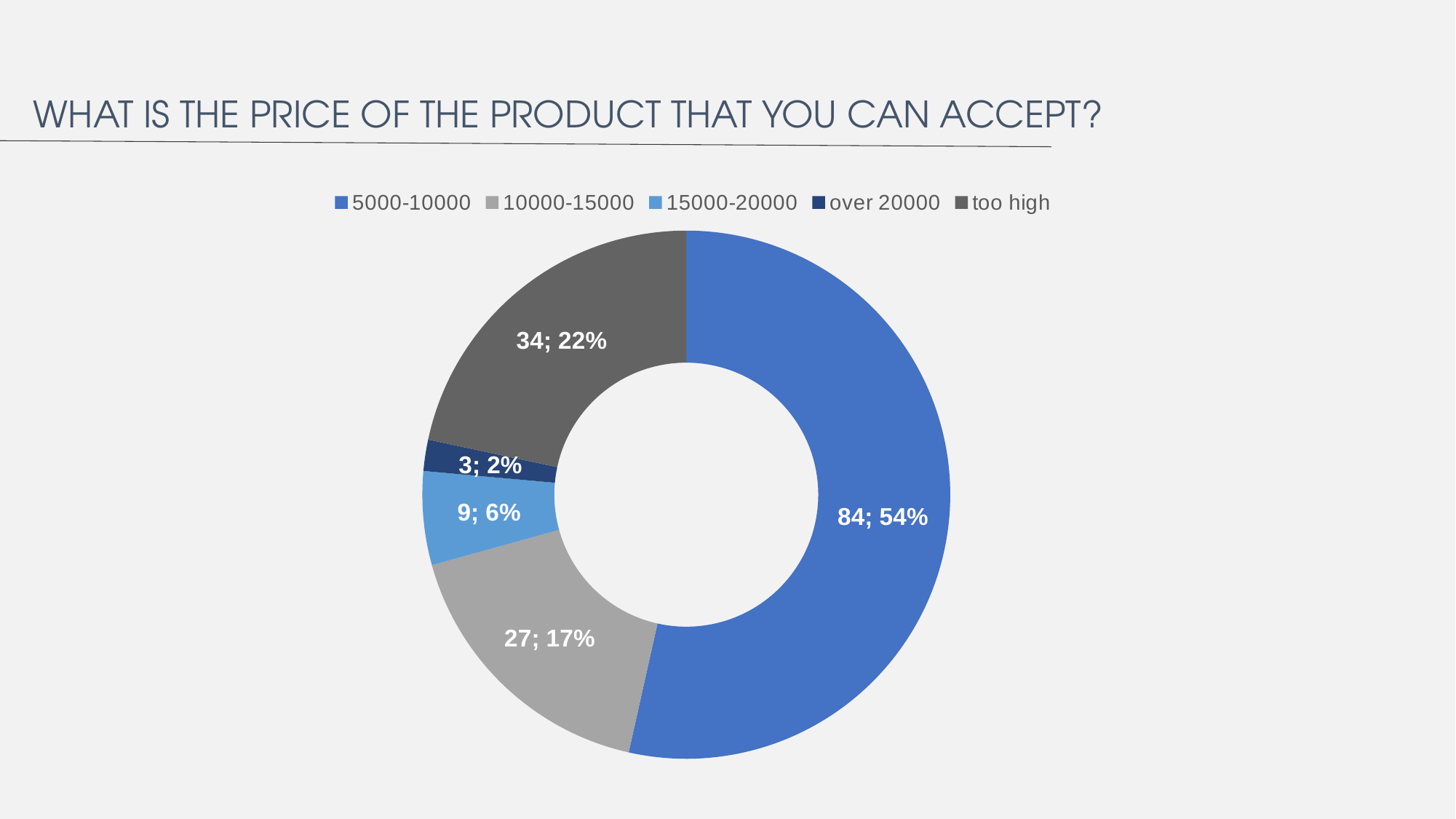

WHAT IS THE PRICE OF THE PRODUCT THAT YOU CAN ACCEPT?

### Chart

| Category | 列1 |
|---|---|
| 5000-10000 | 84.0 |
| 10000-15000 | 27.0 |
| 15000-20000 | 9.0 |
| over 20000 | 3.0 |
| too high | 34.0 |